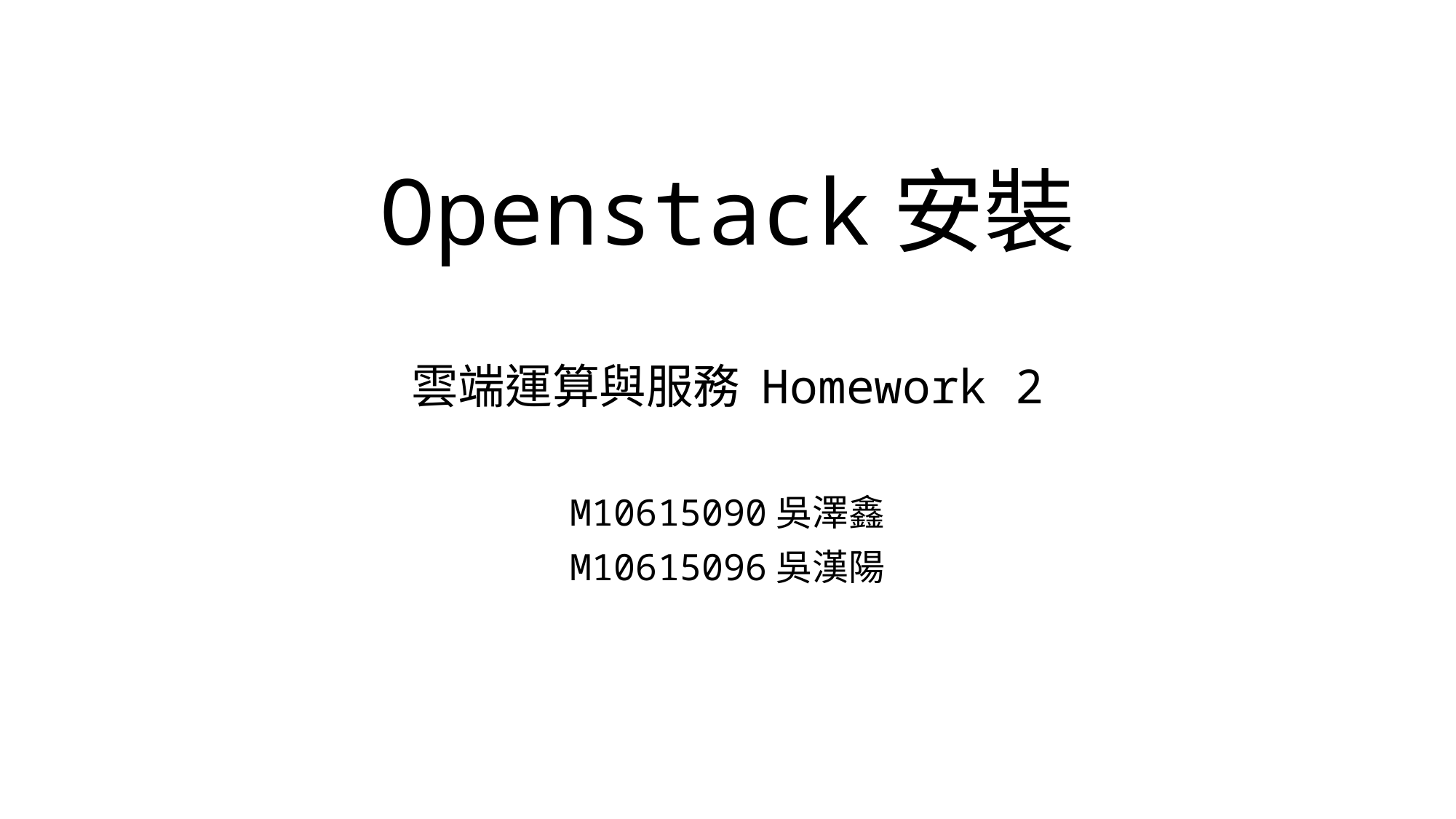

# Openstack安裝 雲端運算與服務 Homework 2

M10615090吳澤鑫
M10615096吳漢陽